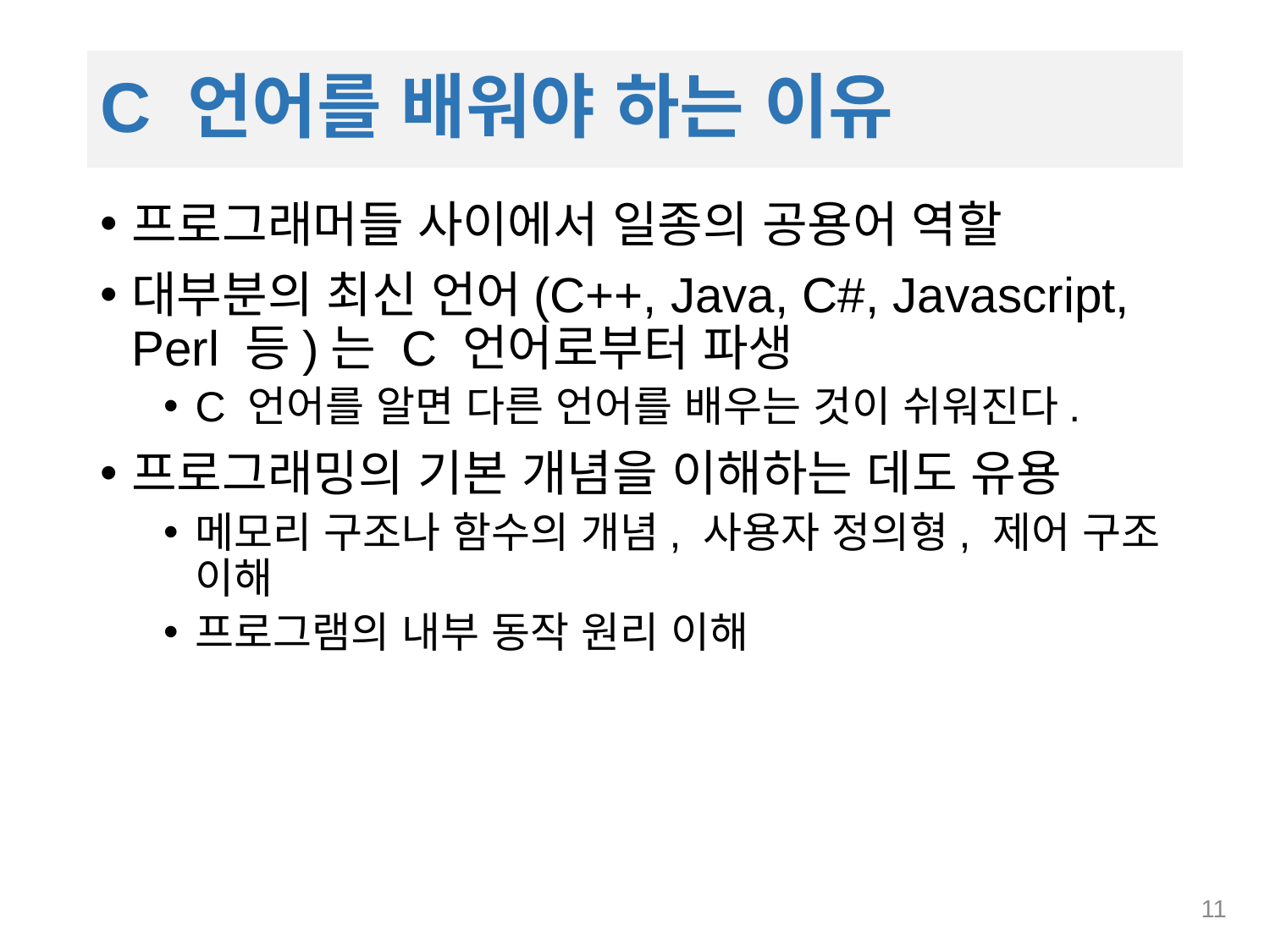

# C 언어를 배워야 하는 이유
프로그래머들 사이에서 일종의 공용어 역할
대부분의 최신 언어(C++, Java, C#, Javascript, Perl 등)는 C 언어로부터 파생
C 언어를 알면 다른 언어를 배우는 것이 쉬워진다.
프로그래밍의 기본 개념을 이해하는 데도 유용
메모리 구조나 함수의 개념, 사용자 정의형, 제어 구조 이해
프로그램의 내부 동작 원리 이해

11